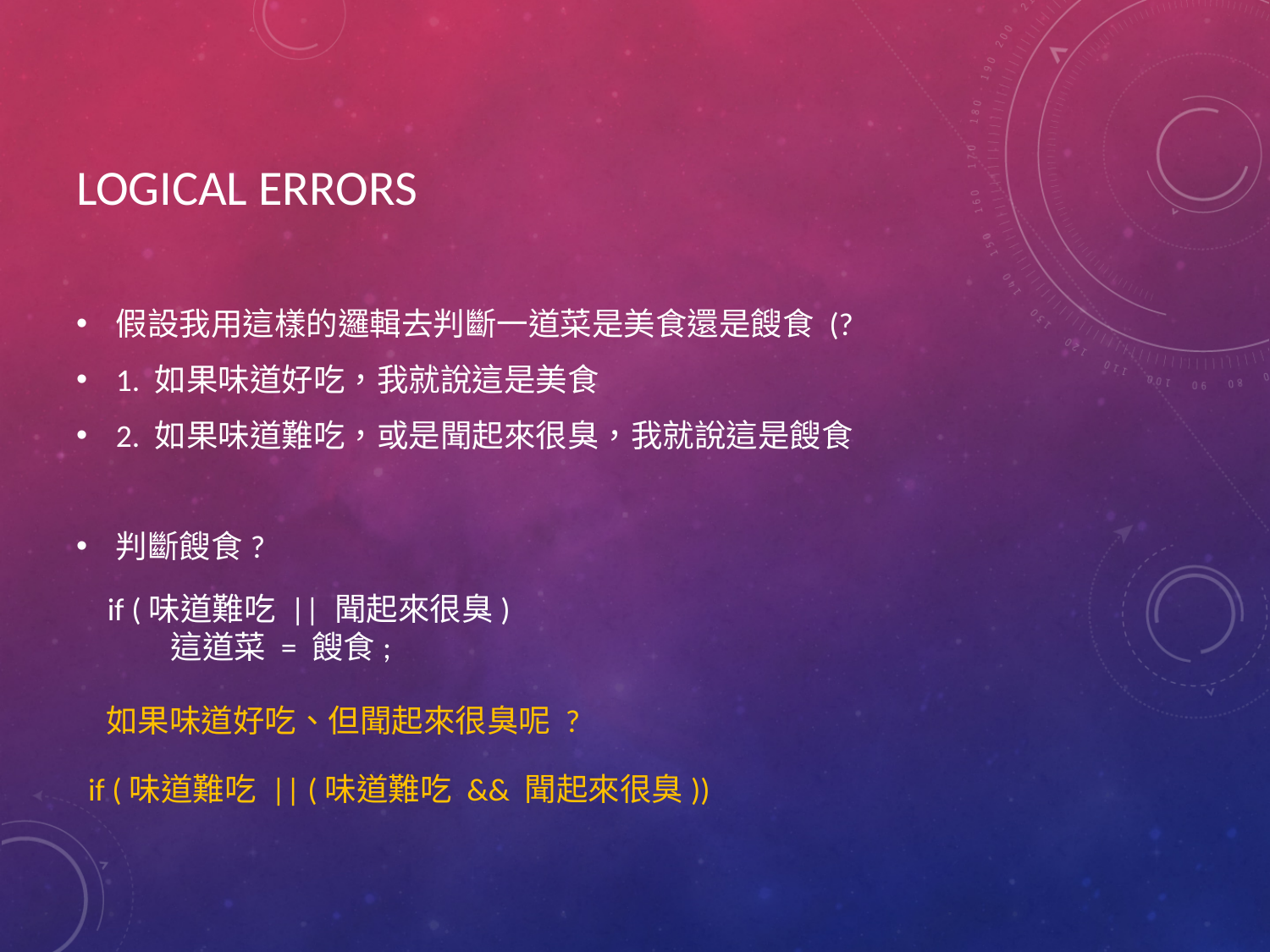

# Logical Errors
假設我用這樣的邏輯去判斷一道菜是美食還是餿食 (?
1. 如果味道好吃，我就說這是美食
2. 如果味道難吃，或是聞起來很臭，我就說這是餿食

判斷餿食?
if (味道難吃 || 聞起來很臭)
　　這道菜 = 餿食;

如果味道好吃、但聞起來很臭呢 ?
if (味道難吃 || (味道難吃 && 聞起來很臭))